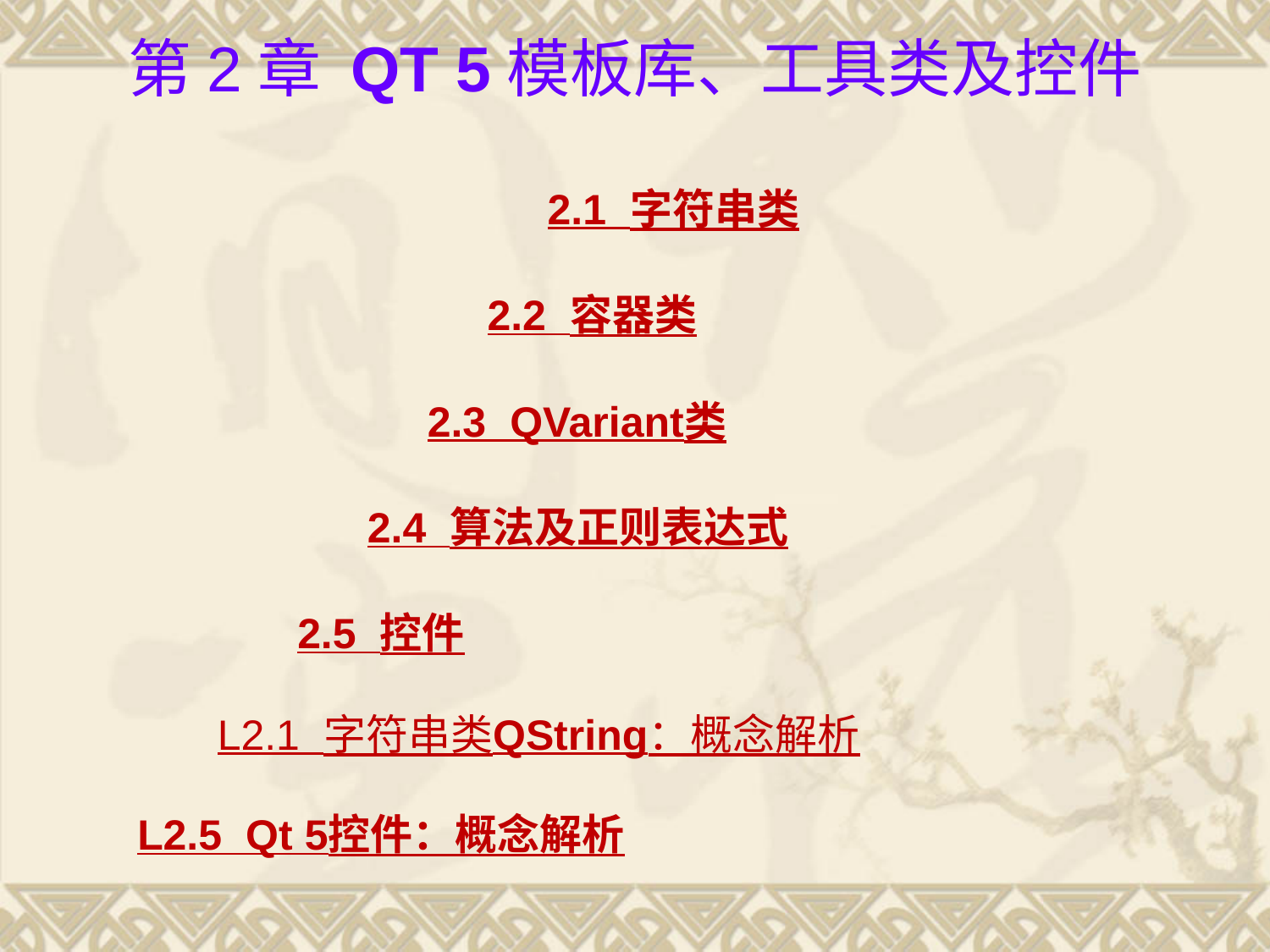

# 第2章 Qt 5模板库、工具类及控件
2.1  字符串类
2.2  容器类
2.3  QVariant类
2.4  算法及正则表达式
2.5  控件
L2.1  字符串类QString：概念解析
L2.5  Qt 5控件：概念解析